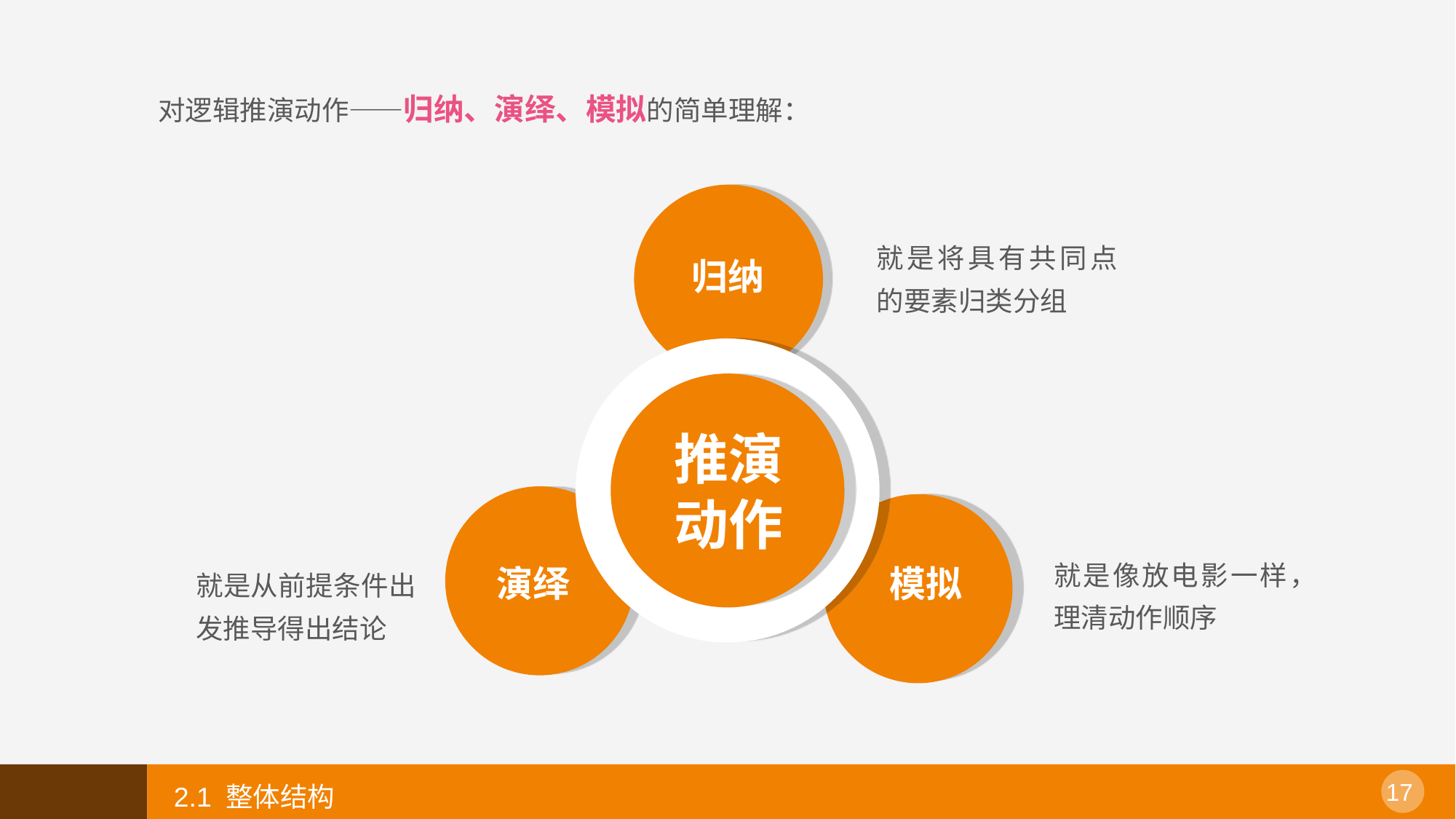

对逻辑推演动作——归纳、演绎、模拟的简单理解：

就是将具有共同点的要素归类分组
归纳

推演动作

就是像放电影一样，理清动作顺序
就是从前提条件出发推导得出结论
演绎
模拟
2.1 整体结构